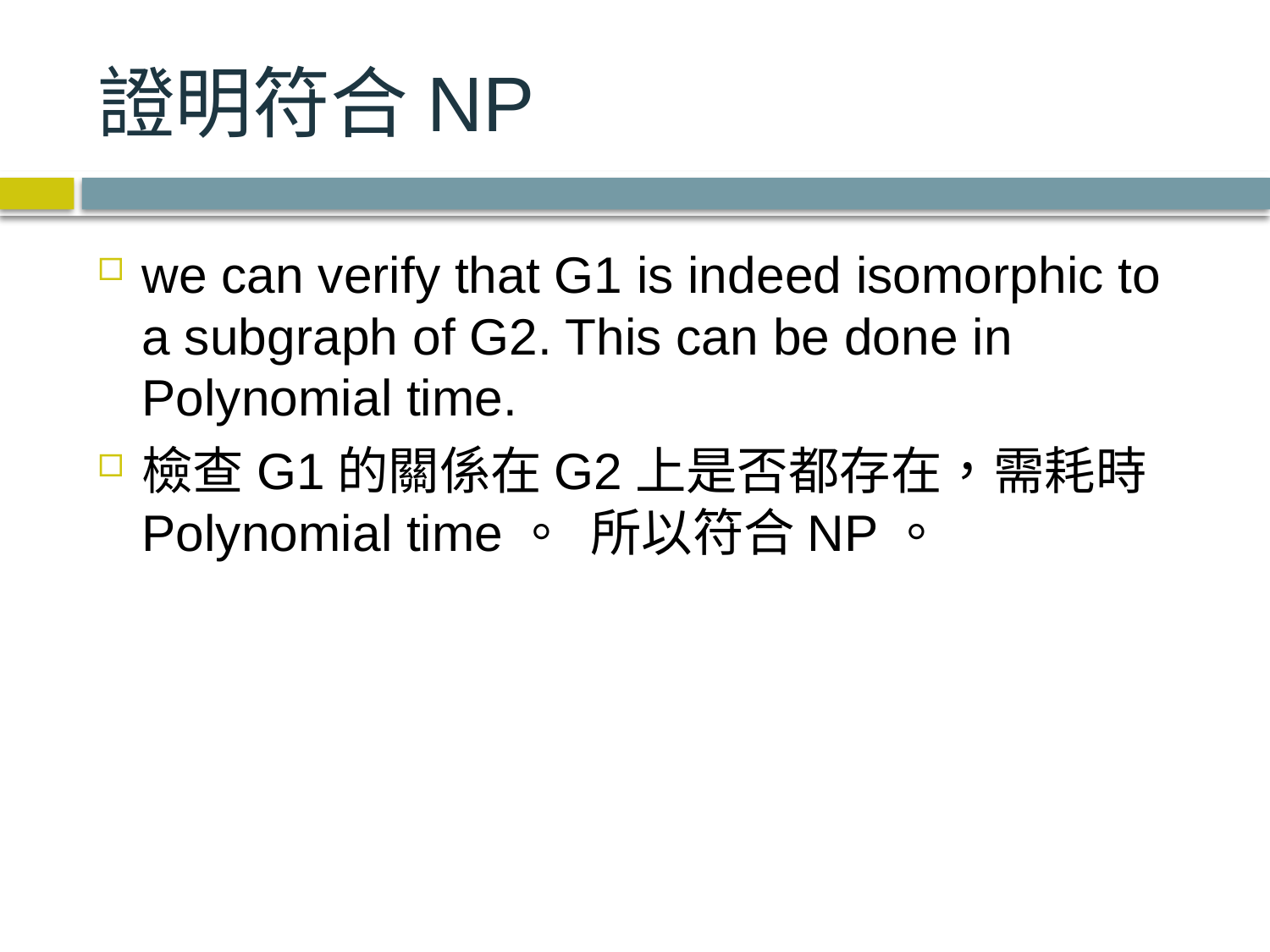

# 證明符合NP
we can verify that G1 is indeed isomorphic to a subgraph of G2. This can be done in Polynomial time.
檢查G1的關係在G2上是否都存在，需耗時Polynomial time。  所以符合NP。